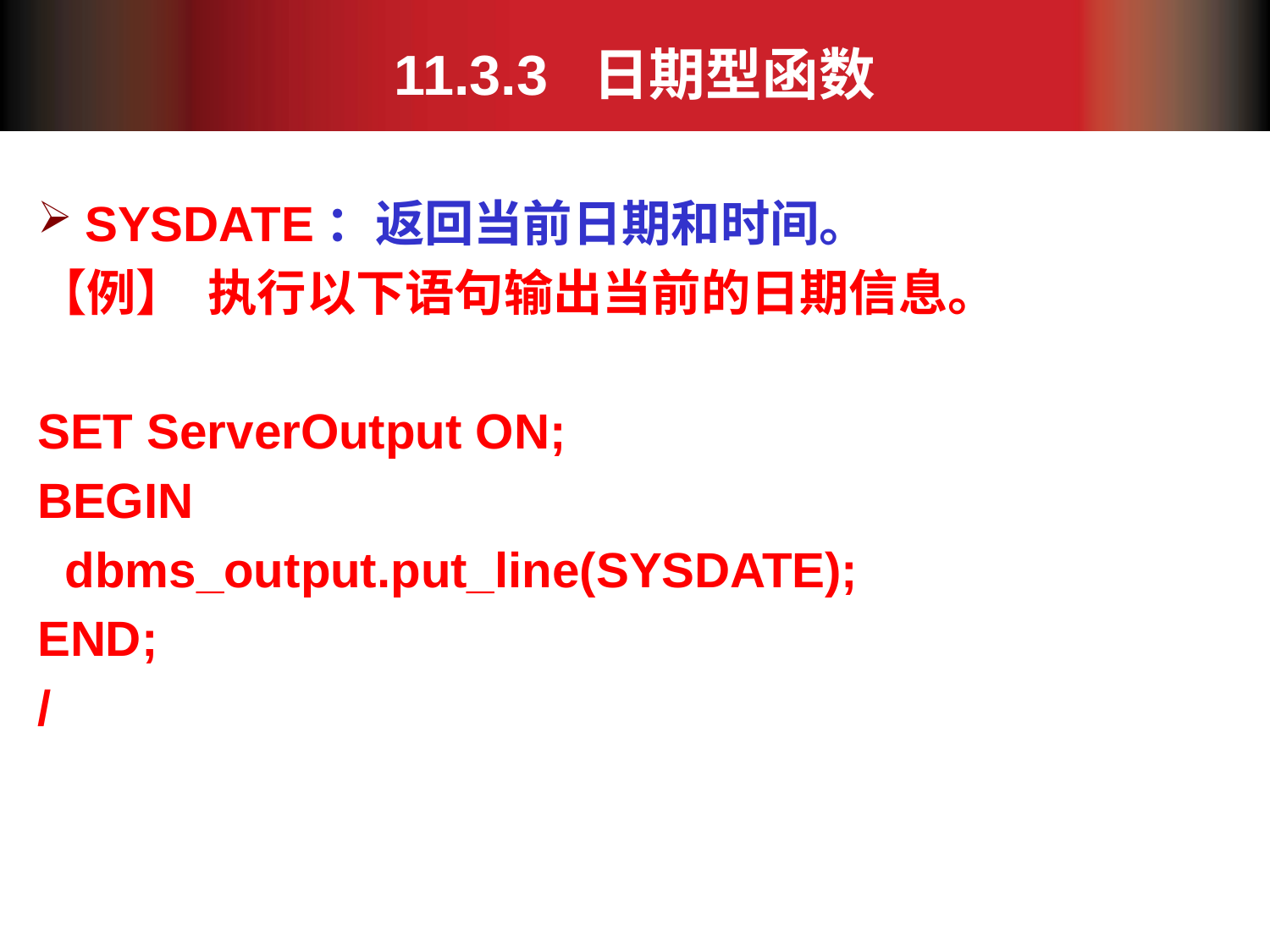

# 11.3.3  日期型函数
SYSDATE：返回当前日期和时间。
【例】  执行以下语句输出当前的日期信息。

SET ServerOutput ON;
BEGIN
  dbms_output.put_line(SYSDATE);
END;
/